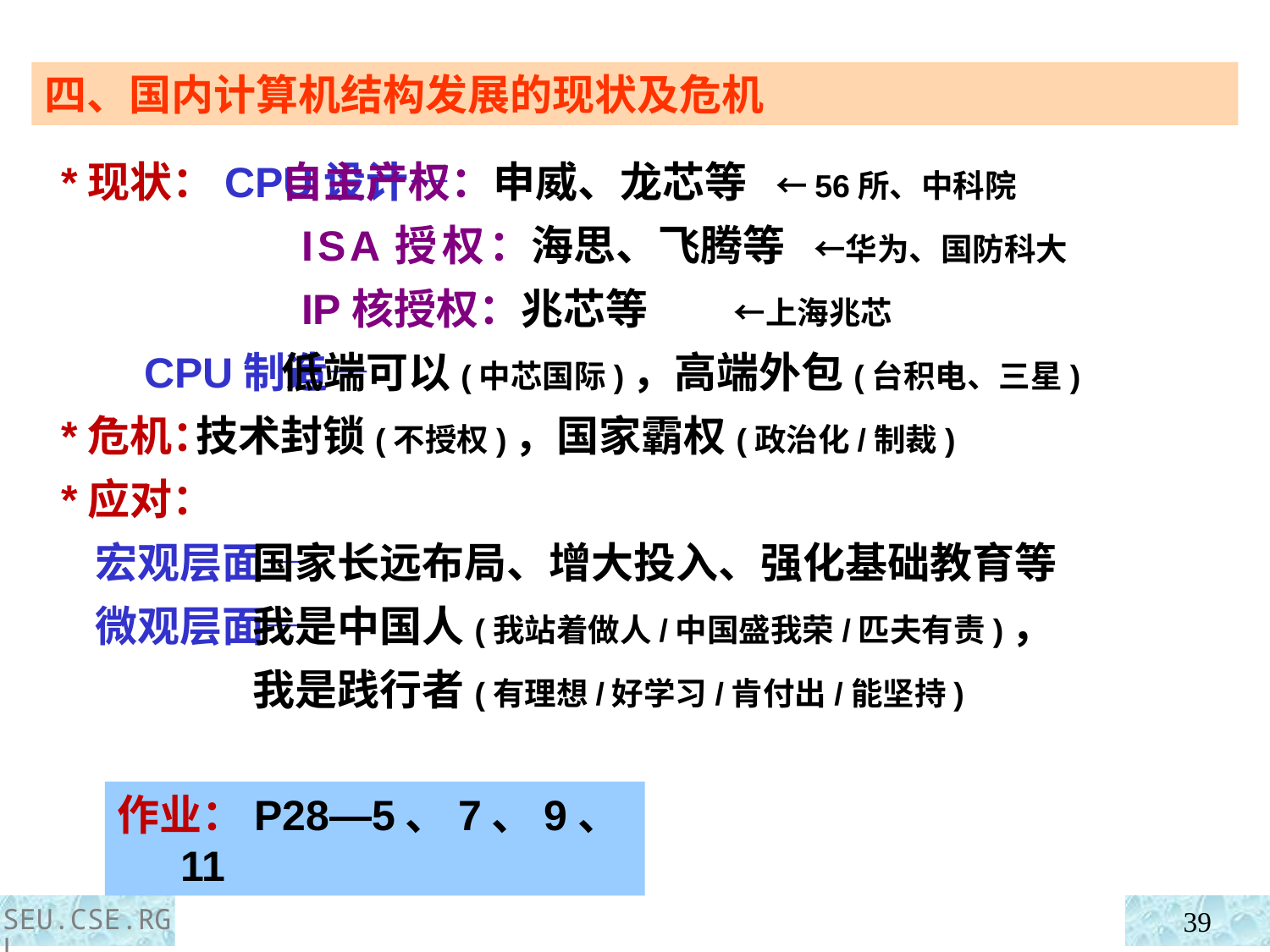

四、国内计算机结构发展的现状及危机
             自主产权：申威、龙芯等   ←56所、中科院
             ISA授权：海思、飞腾等   ←华为、国防科大
             IP核授权：兆芯等         ←上海兆芯
             低端可以(中芯国际)，高端外包(台积电、三星)
    技术封锁(不授权)，国家霸权(政治化/制裁)

          国家长远布局、增大投入、强化基础教育等
          我是中国人(我站着做人/中国盛我荣/匹夫有责)，
          我是践行者(有理想/好学习/肯付出/能坚持)
  *现状：CPU设计—

         CPU制造—
  *危机：
  *应对：
     宏观层面—
     微观层面—
作业：P28—5、7、9、11
SEU.CSE.RGL
39